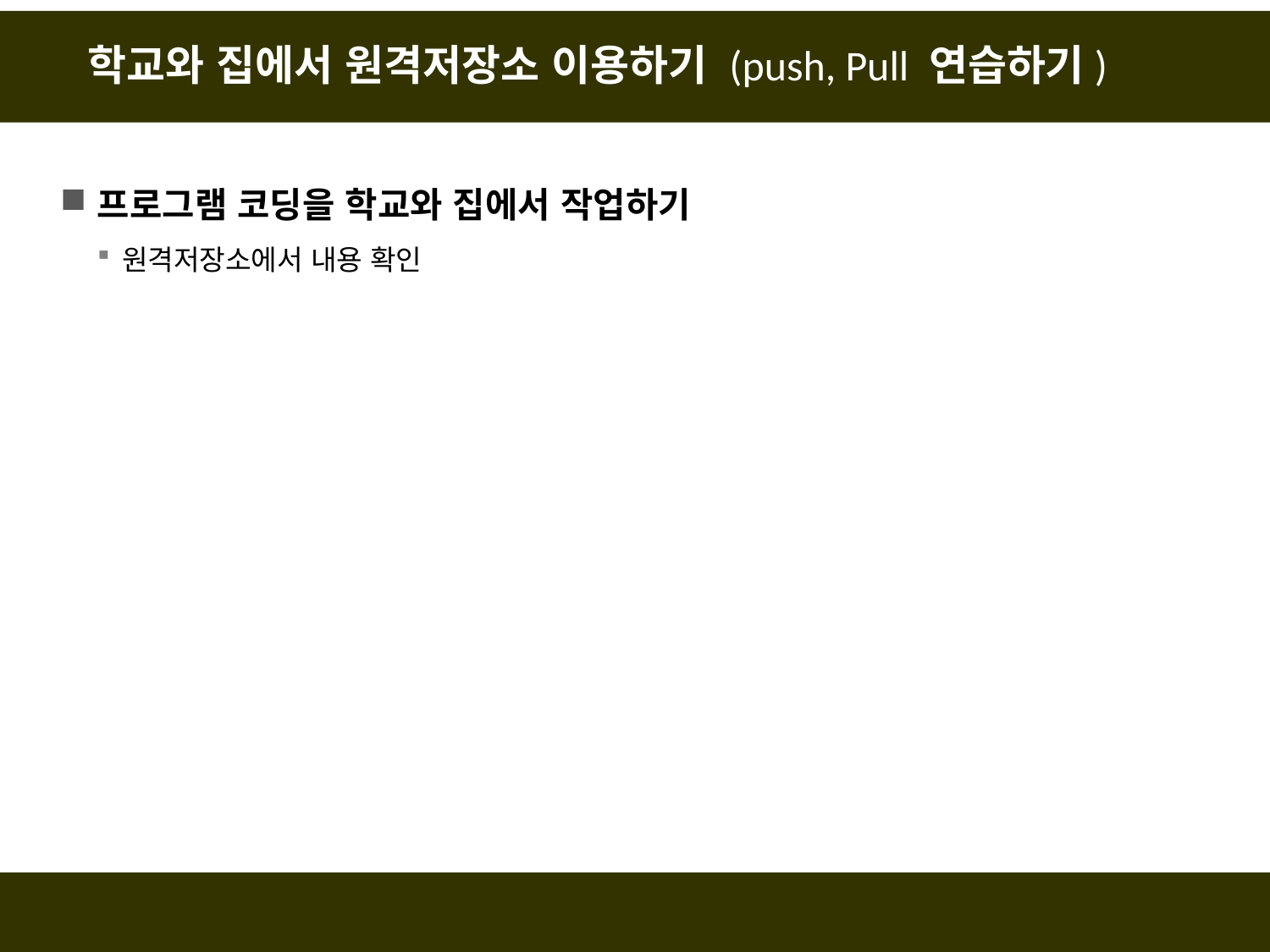

# 학교와 집에서 원격저장소 이용하기 (push, Pull 연습하기)
프로그램 코딩을 학교와 집에서 작업하기
원격저장소에서 내용 확인